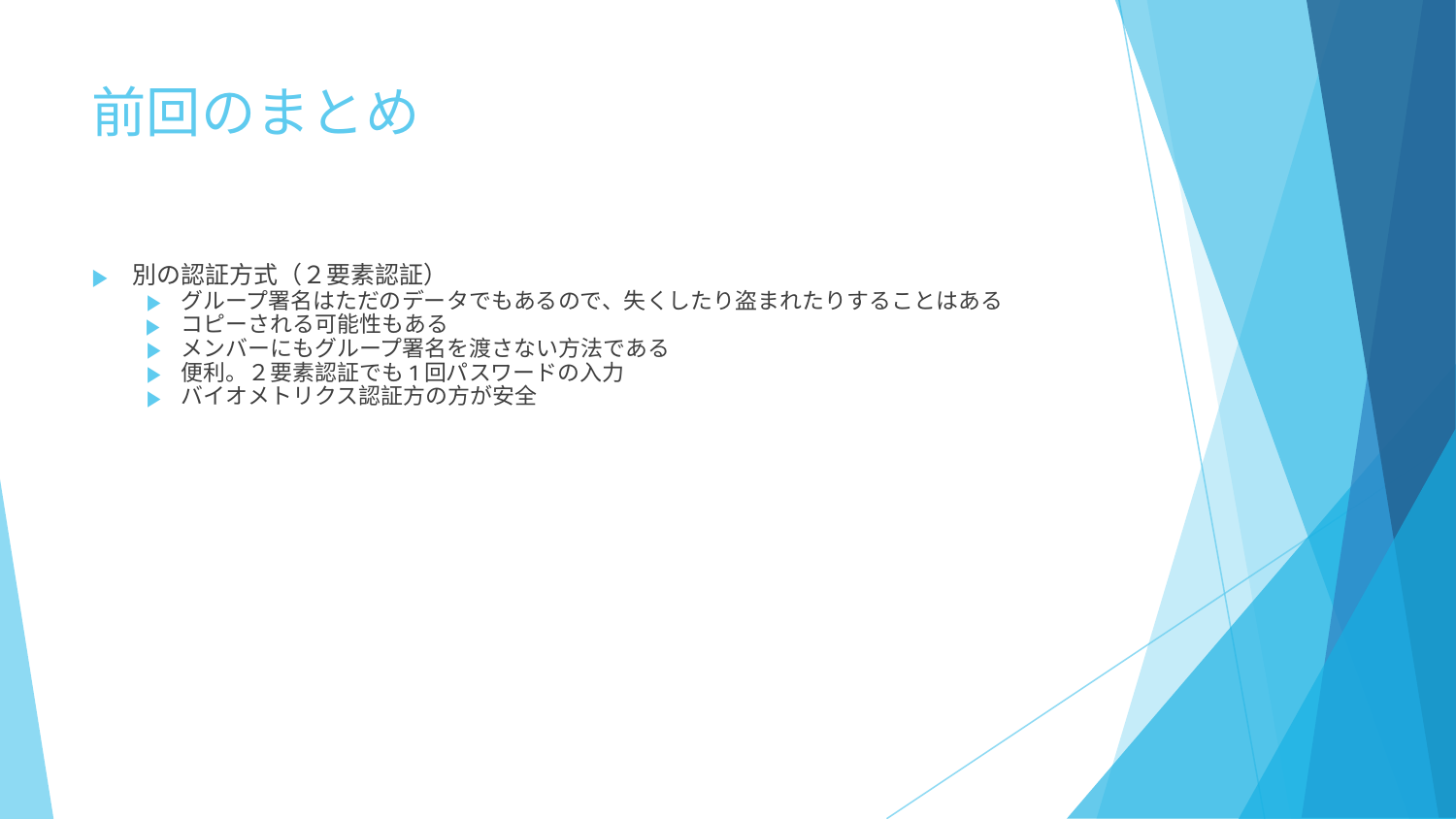

# 前回のまとめ
別の認証方式（２要素認証）
グループ署名はただのデータでもあるので、失くしたり盗まれたりすることはある
コピーされる可能性もある
メンバーにもグループ署名を渡さない方法である
便利。２要素認証でも1回パスワードの入力
バイオメトリクス認証方の方が安全